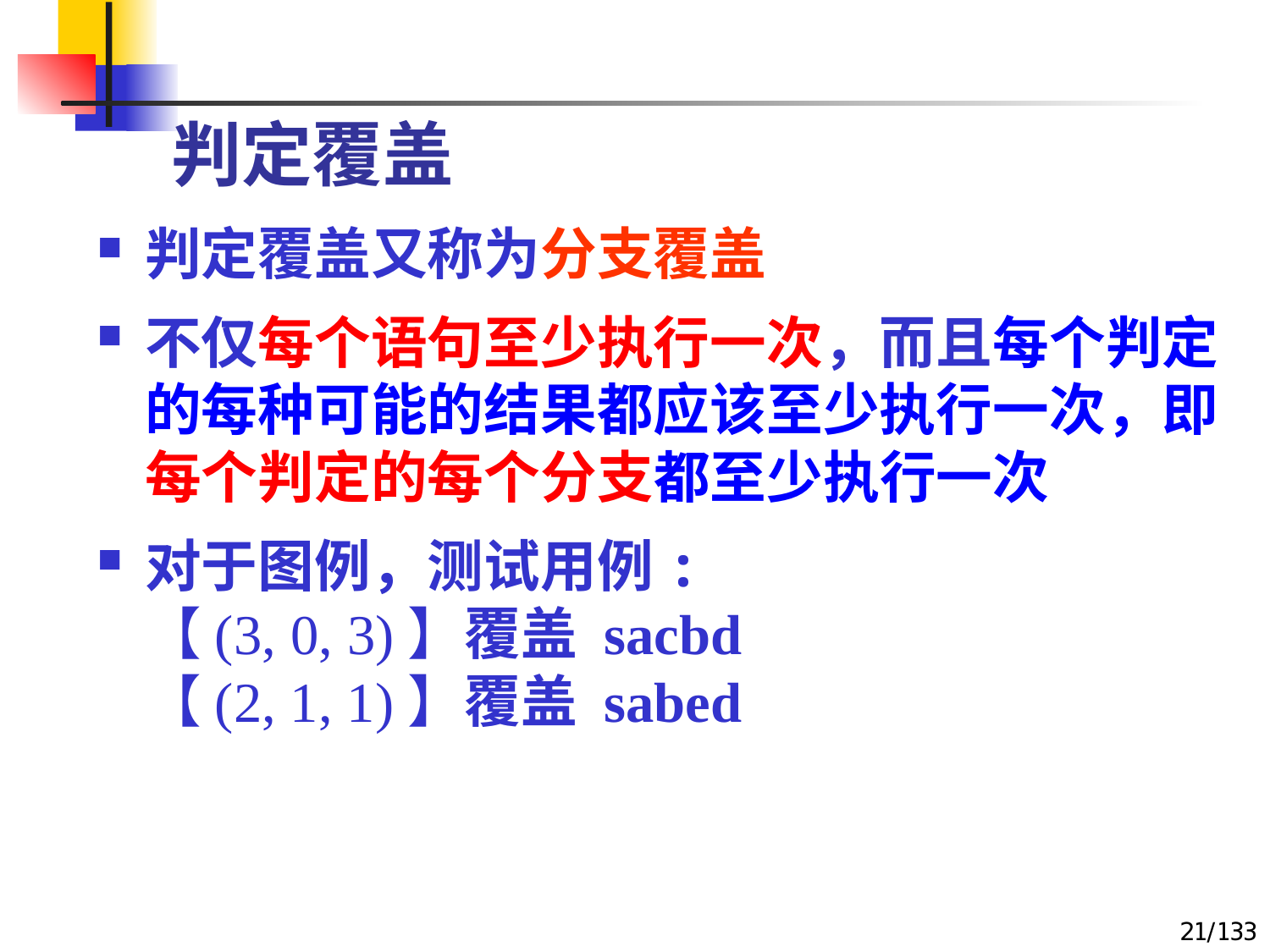

# 判定覆盖
判定覆盖又称为分支覆盖
不仅每个语句至少执行一次，而且每个判定的每种可能的结果都应该至少执行一次，即每个判定的每个分支都至少执行一次
对于图例，测试用例:
【(3, 0, 3)】覆盖 sacbd
【(2, 1, 1)】覆盖 sabed

21/133